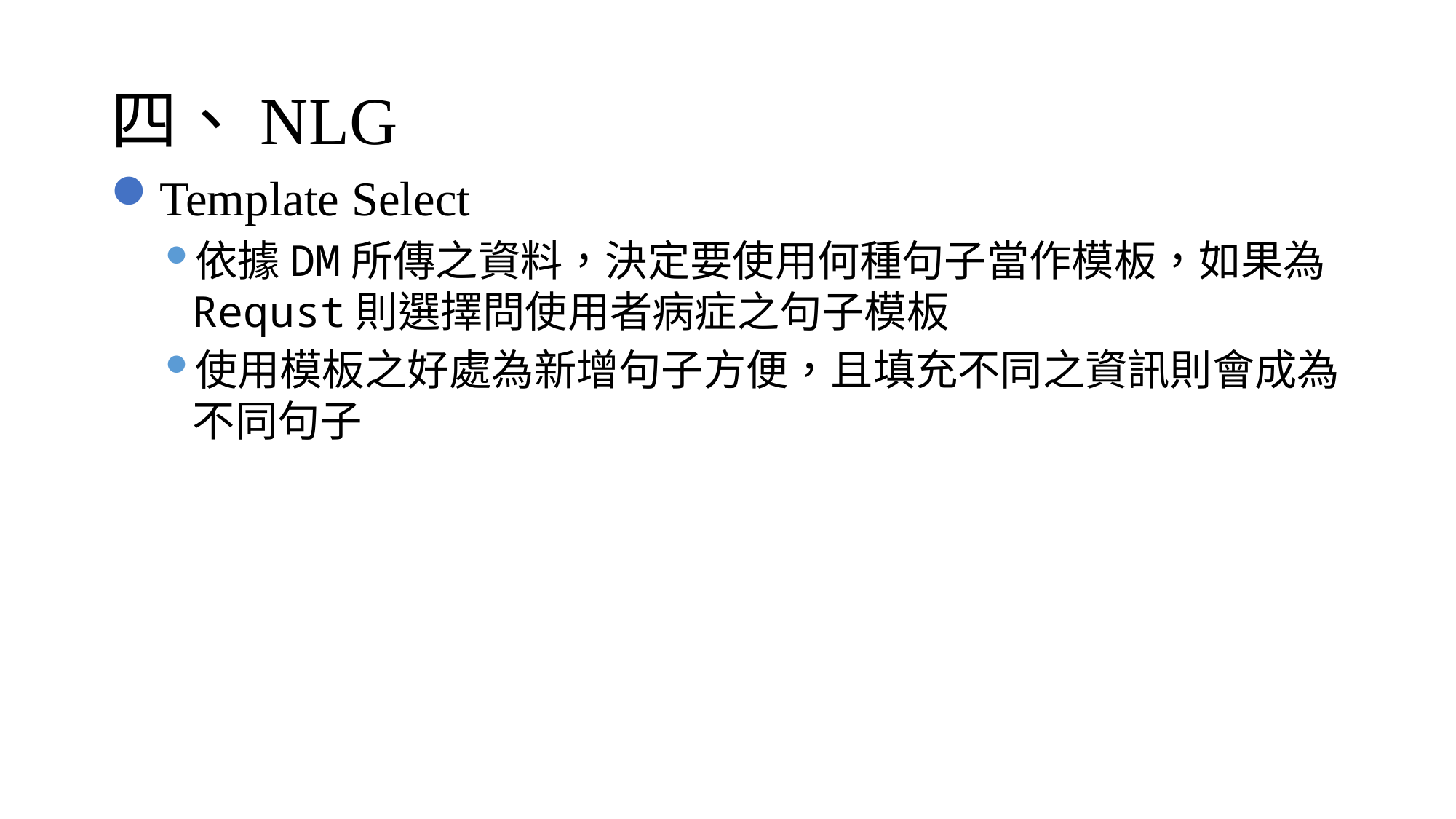

# 四、NLG
Template Select
依據DM所傳之資料，決定要使用何種句子當作模板，如果為Requst則選擇問使用者病症之句子模板
使用模板之好處為新增句子方便，且填充不同之資訊則會成為不同句子